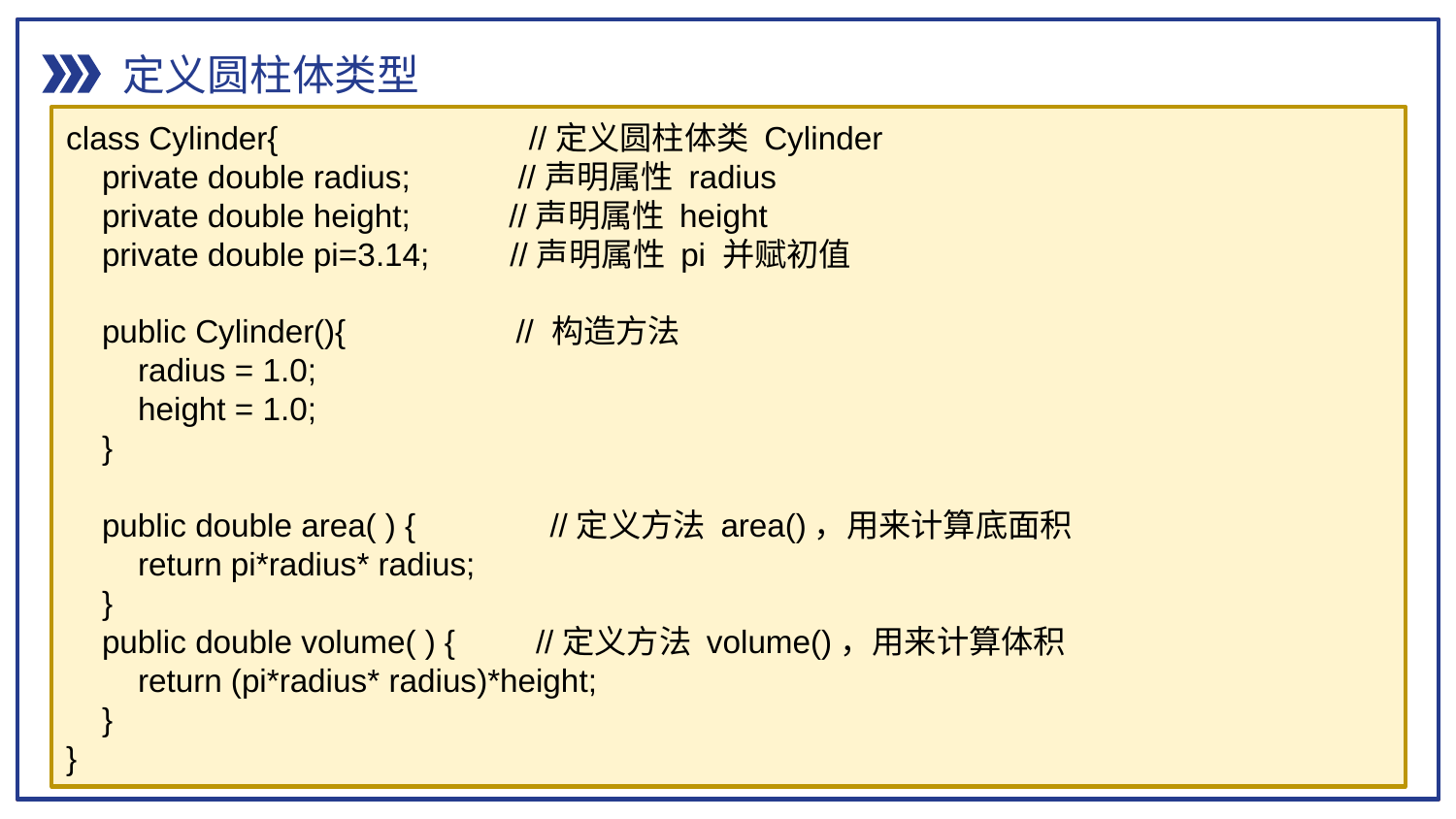

定义圆柱体类型

class Cylinder{                            //定义圆柱体类 Cylinder
    private double radius;            //声明属性 radius
    private double height;           //声明属性 height
    private double pi=3.14;         //声明属性 pi 并赋初值

    public Cylinder(){                   // 构造方法
        radius = 1.0;
        height = 1.0;
    }

    public double area( ) {               //定义方法 area()，用来计算底面积
        return pi*radius* radius;
    }
    public double volume( ) {         //定义方法 volume()，用来计算体积
        return (pi*radius* radius)*height;
    }
}